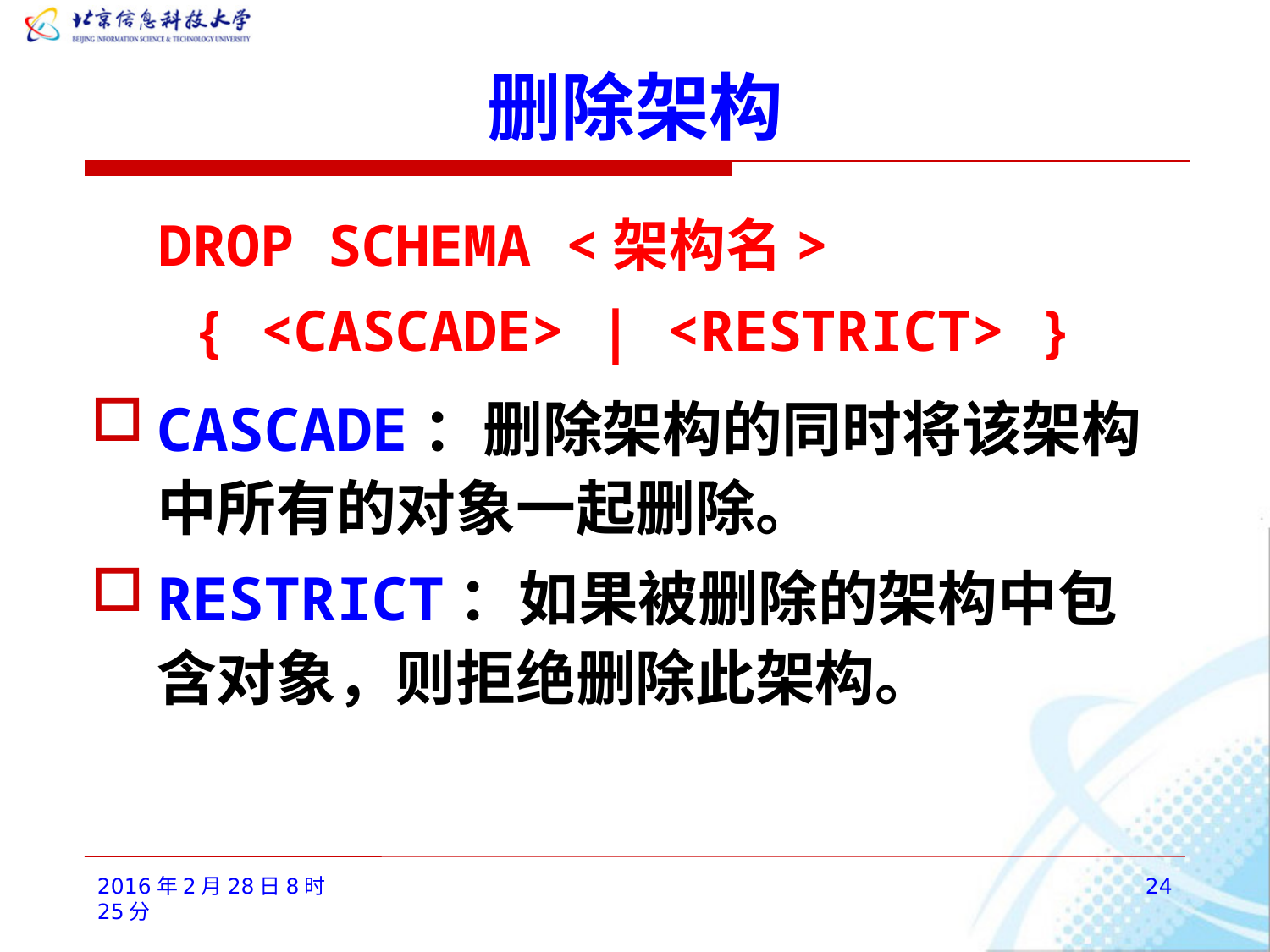

# 删除架构
  DROP SCHEMA <架构名>
   { <CASCADE> | <RESTRICT> }
CASCADE：删除架构的同时将该架构中所有的对象一起删除。
RESTRICT：如果被删除的架构中包含对象，则拒绝删除此架构。
2016年2月28日8时25分
24